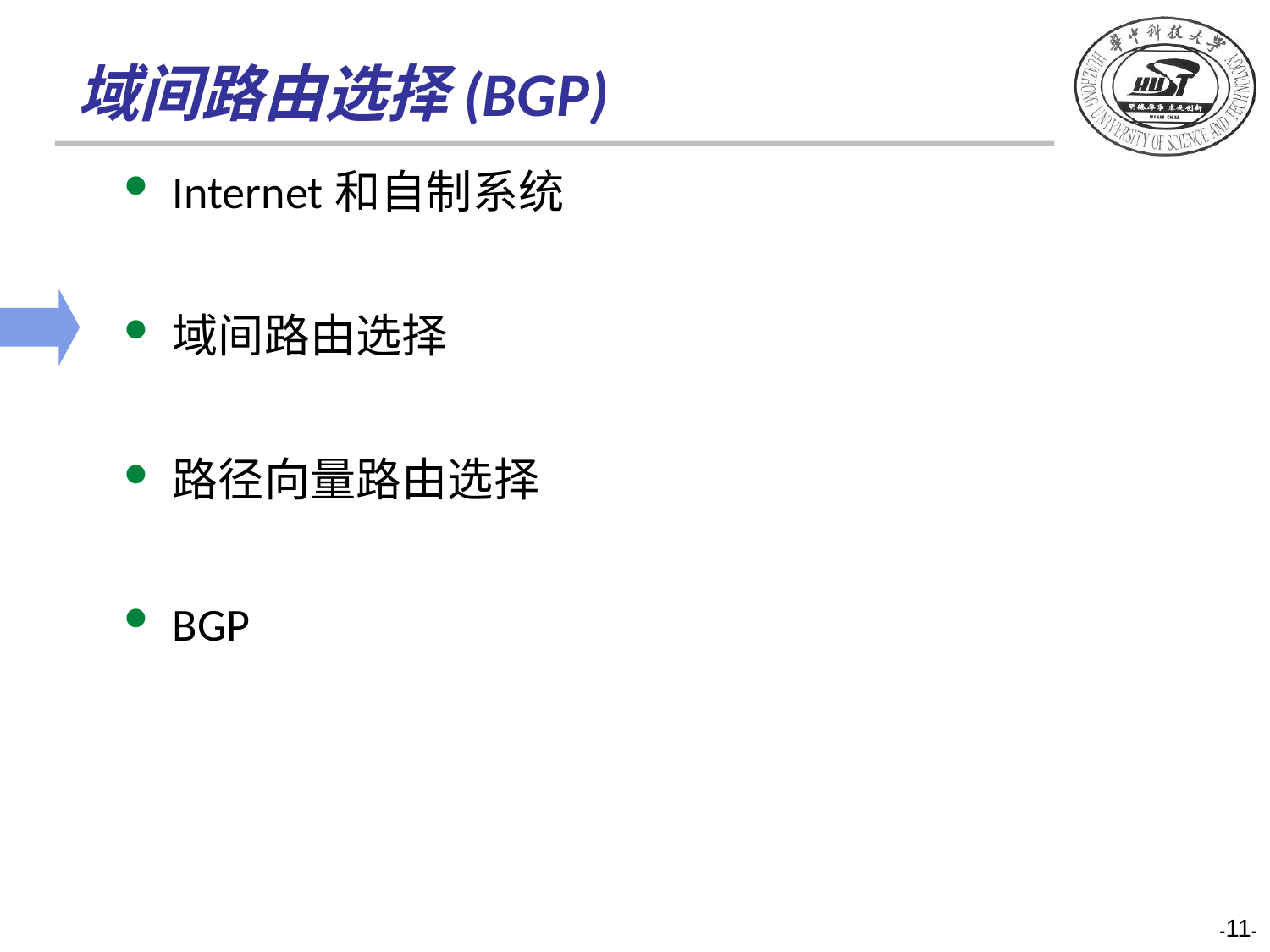

# 域间路由选择(BGP)
Internet和自制系统

域间路由选择

路径向量路由选择

BGP

-11-